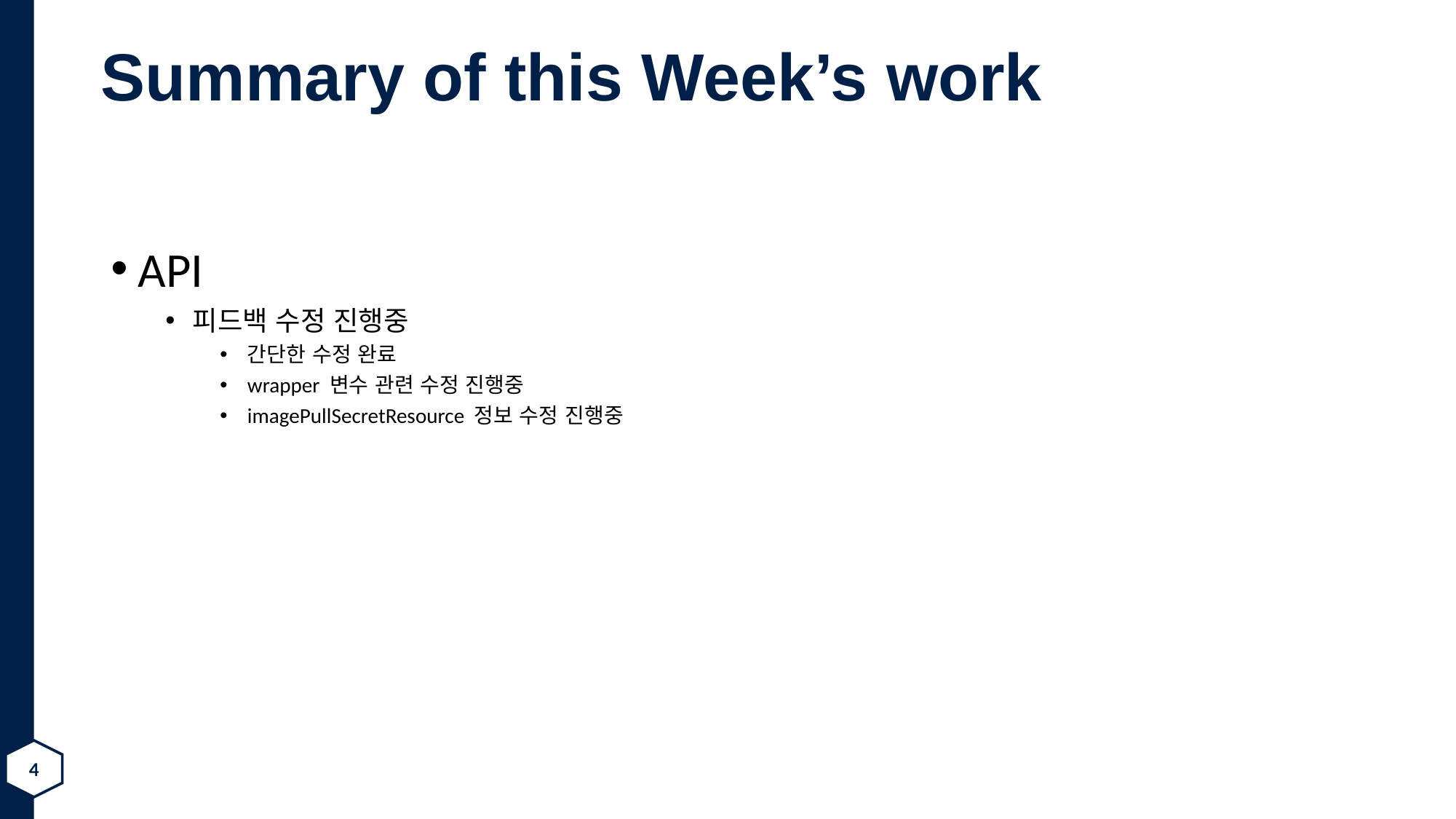

# Summary of this Week’s work

API
피드백 수정 진행중
간단한 수정 완료
wrapper 변수 관련 수정 진행중
imagePullSecretResource 정보 수정 진행중